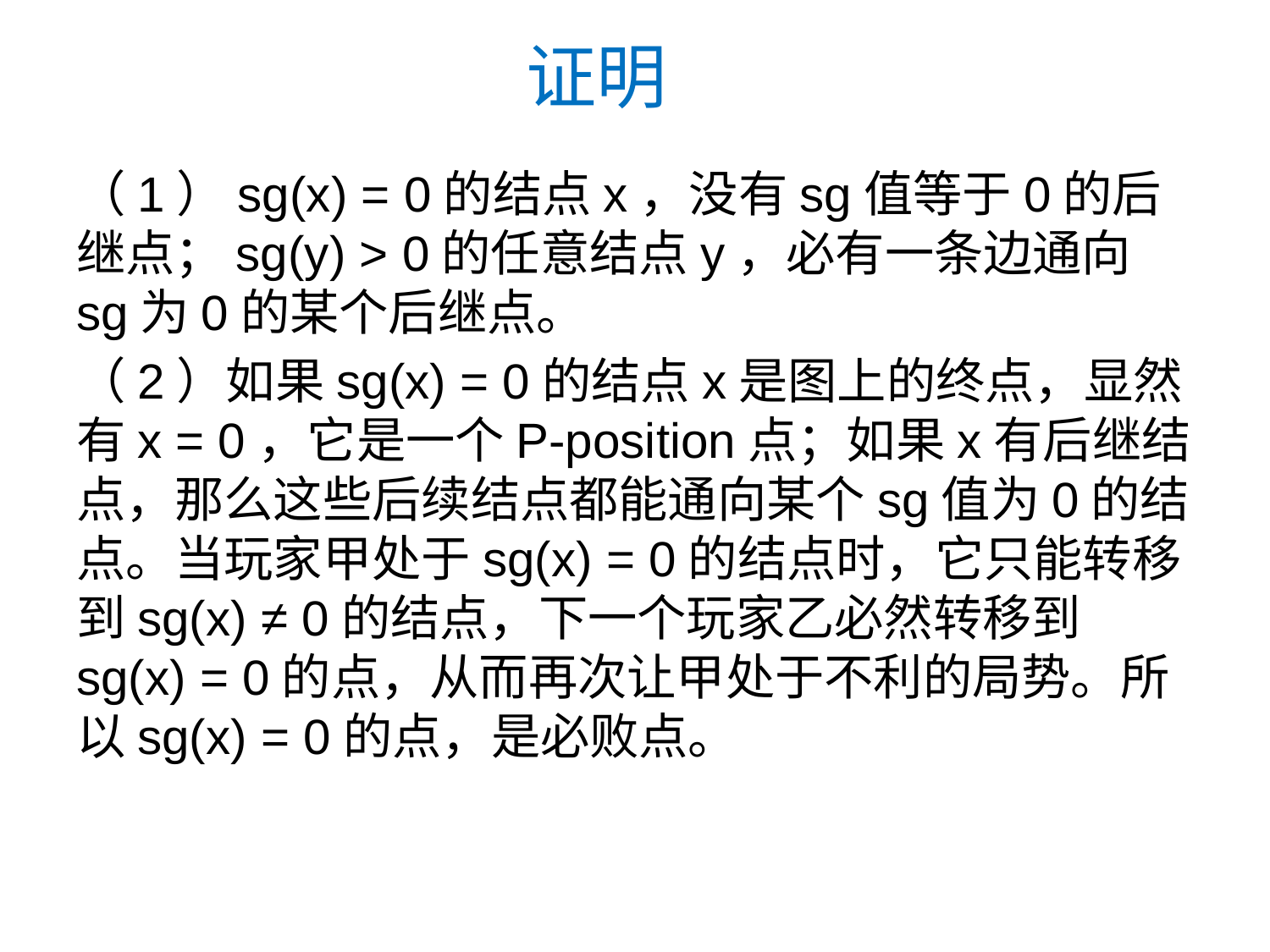

# 证明
（1）sg(x) = 0的结点x，没有sg值等于0的后继点；sg(y) > 0的任意结点y，必有一条边通向sg为0的某个后继点。
（2）如果sg(x) = 0的结点x是图上的终点，显然有x = 0，它是一个P-position点；如果x有后继结点，那么这些后续结点都能通向某个sg值为0的结点。当玩家甲处于sg(x) = 0的结点时，它只能转移到sg(x) ≠ 0的结点，下一个玩家乙必然转移到sg(x) = 0的点，从而再次让甲处于不利的局势。所以sg(x) = 0的点，是必败点。